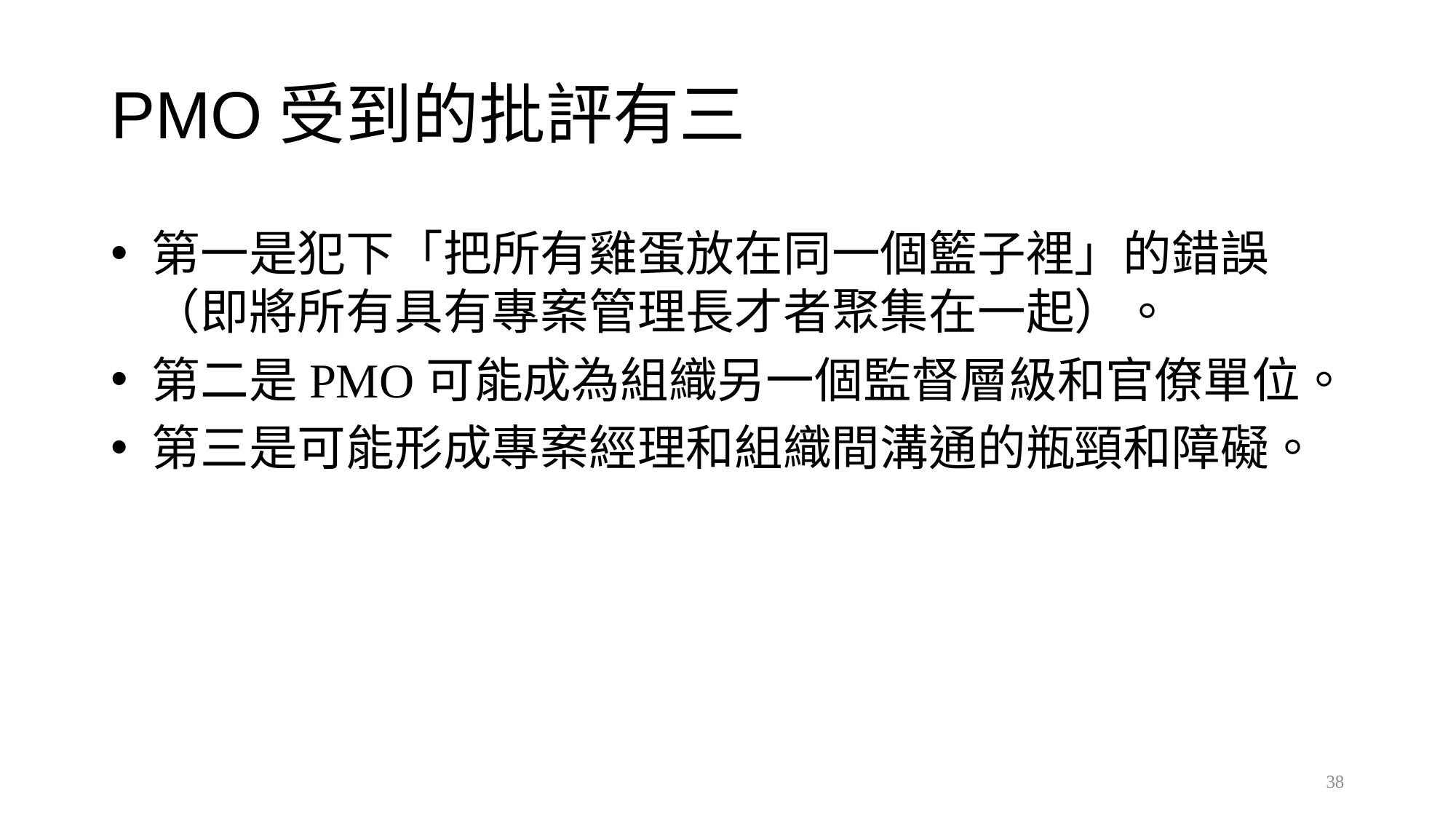

# PMO受到的批評有三
第一是犯下「把所有雞蛋放在同一個籃子裡」的錯誤（即將所有具有專案管理長才者聚集在一起）。
第二是PMO可能成為組織另一個監督層級和官僚單位。
第三是可能形成專案經理和組織間溝通的瓶頸和障礙。

38